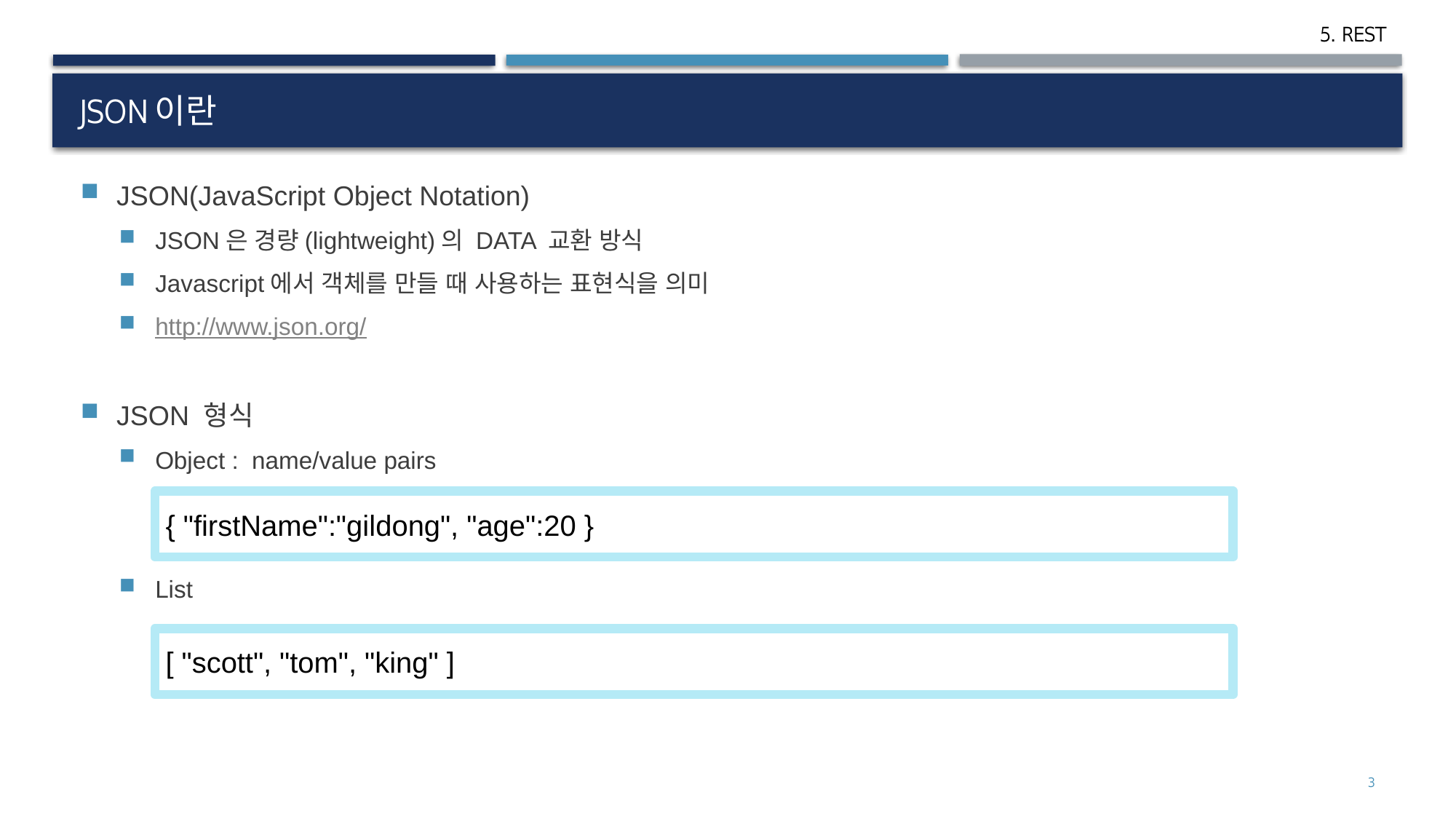

# JSON이란
JSON(JavaScript Object Notation)
JSON은 경량(lightweight)의 DATA 교환 방식
Javascript에서 객체를 만들 때 사용하는 표현식을 의미
http://www.json.org/

JSON 형식
Object :  name/value pairs

List

{ "firstName":"gildong", "age":20 }
[ "scott", "tom", "king" ]
3